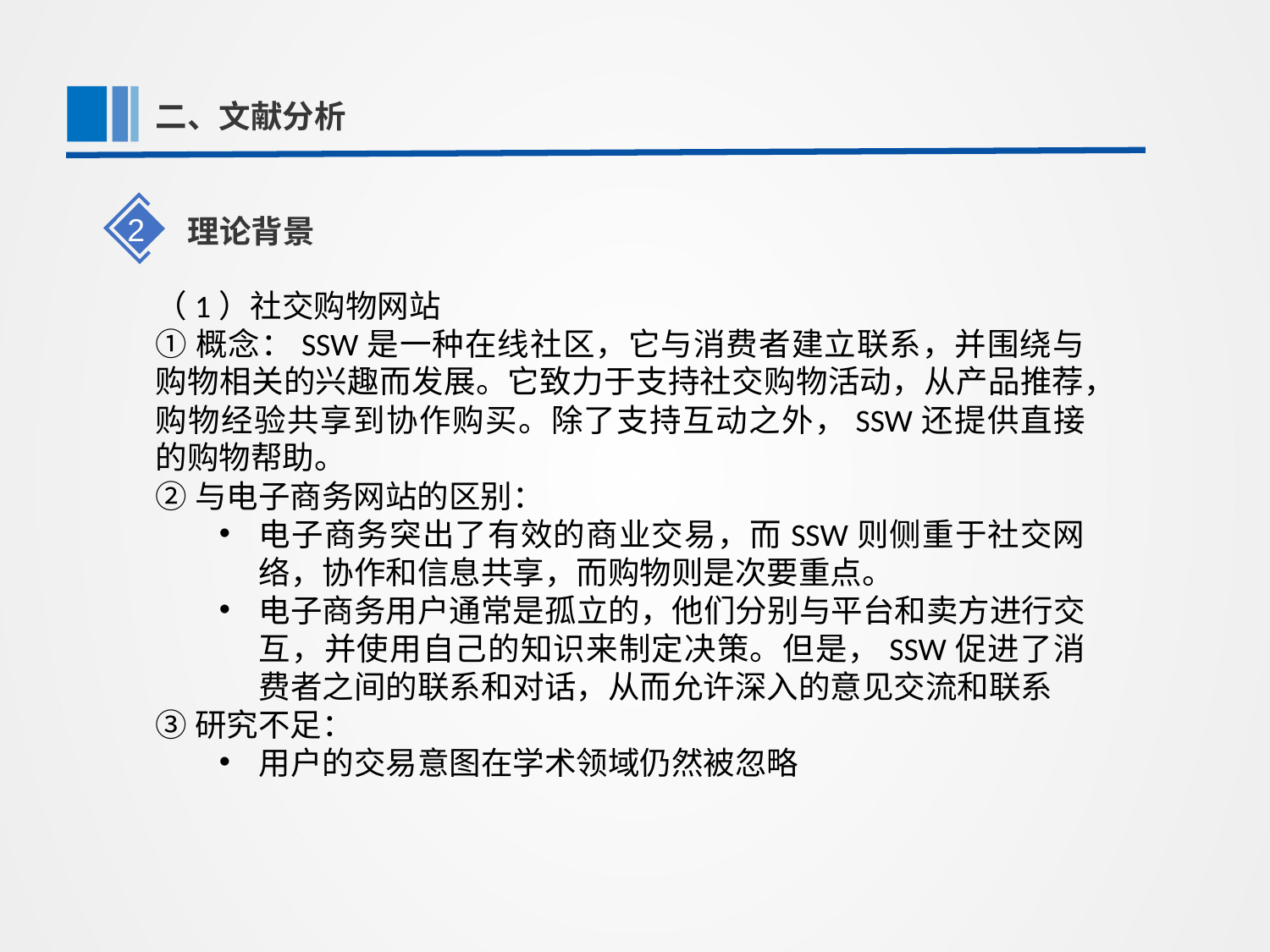

第一部分

二、文献分析

2
理论背景
（1）社交购物网站
①概念：SSW是一种在线社区，它与消费者建立联系，并围绕与购物相关的兴趣而发展。它致力于支持社交购物活动，从产品推荐，购物经验共享到协作购买。除了支持互动之外，SSW还提供直接的购物帮助。
②与电子商务网站的区别：
电子商务突出了有效的商业交易，而SSW则侧重于社交网络，协作和信息共享，而购物则是次要重点。
电子商务用户通常是孤立的，他们分别与平台和卖方进行交互，并使用自己的知识来制定决策。但是，SSW促进了消费者之间的联系和对话，从而允许深入的意见交流和联系
③研究不足：
用户的交易意图在学术领域仍然被忽略